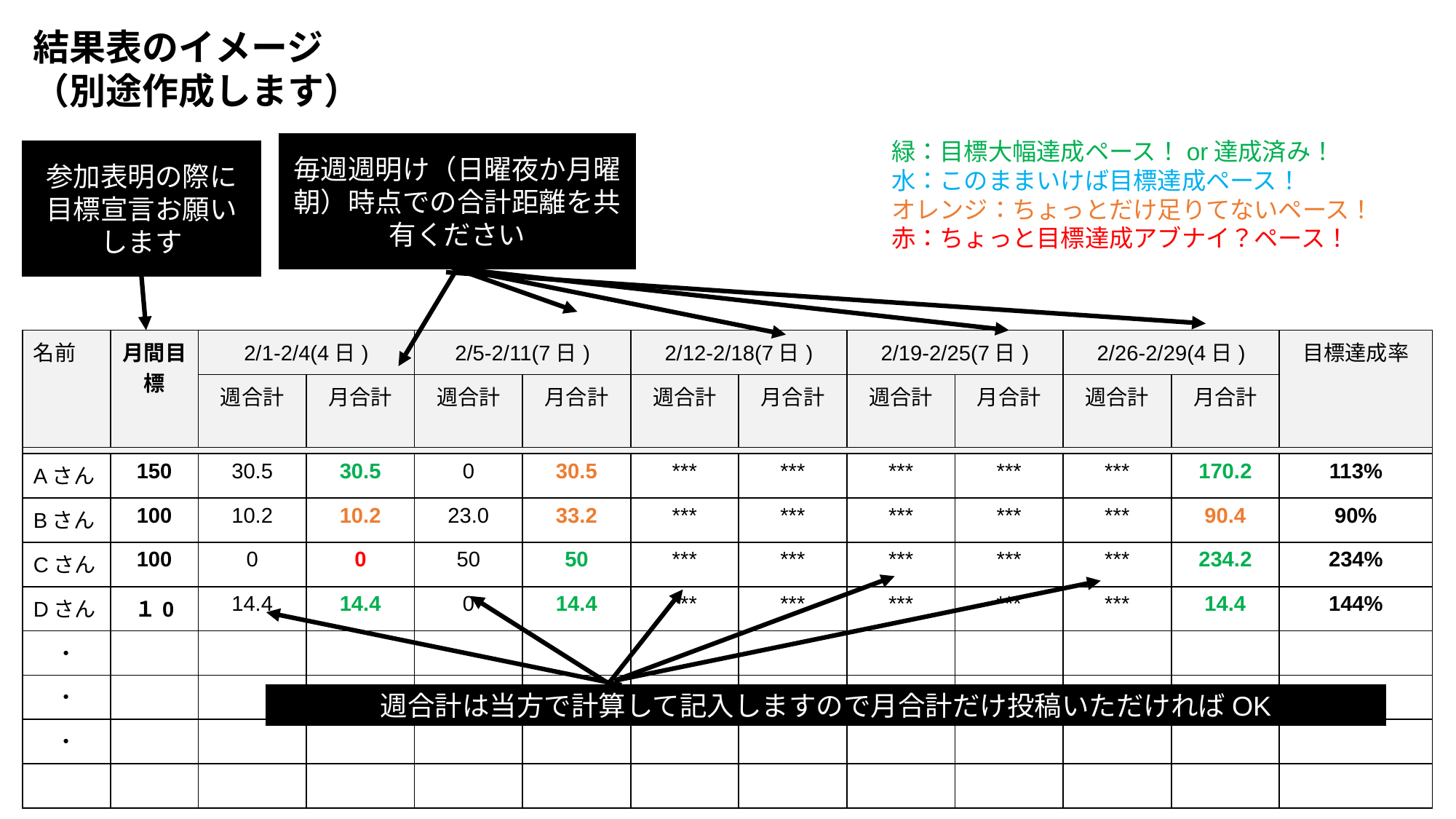

結果表のイメージ
（別途作成します）
緑：目標大幅達成ペース！or達成済み！
水：このままいけば目標達成ペース！
オレンジ：ちょっとだけ足りてないペース！
赤：ちょっと目標達成アブナイ？ペース！
毎週週明け（日曜夜か月曜朝）時点での合計距離を共有ください
参加表明の際に目標宣言お願いします
| 名前 | 月間目標 | 2/1-2/4(4日) |  | 2/5-2/11(7日) |  | 2/12-2/18(7日) |  | 2/19-2/25(7日) |  | 2/26-2/29(4日) |  | 目標達成率 |
| --- | --- | --- | --- | --- | --- | --- | --- | --- | --- | --- | --- | --- |
|  |  | 週合計 | 月合計 | 週合計 | 月合計 | 週合計 | 月合計 | 週合計 | 月合計 | 週合計 | 月合計 |  |
|  |  |  |  |  |  |  |  |  |  |  |  |  |
| Aさん | 150 | 30.5 | 30.5 | 0 | 30.5 | \*\*\* | \*\*\* | \*\*\* | \*\*\* | \*\*\* | 170.2 | 113% |
| Bさん | 100 | 10.2 | 10.2 | 23.0 | 33.2 | \*\*\* | \*\*\* | \*\*\* | \*\*\* | \*\*\* | 90.4 | 90% |
| Cさん | 100 | 0 | 0 | 50 | 50 | \*\*\* | \*\*\* | \*\*\* | \*\*\* | \*\*\* | 234.2 | 234% |
| Dさん | １0 | 14.4 | 14.4 | 0 | 14.4 | \*\*\* | \*\*\* | \*\*\* | \*\*\* | \*\*\* | 14.4 | 144% |
| ・ |  |  |  |  |  |  |  |  |  |  |  |  |
| ・ |  |  |  |  |  |  |  |  |  |  |  |  |
| ・ |  |  |  |  |  |  |  |  |  |  |  |  |
|  |  |  |  |  |  |  |  |  |  |  |  |  |
週合計は当方で計算して記入しますので月合計だけ投稿いただければOK